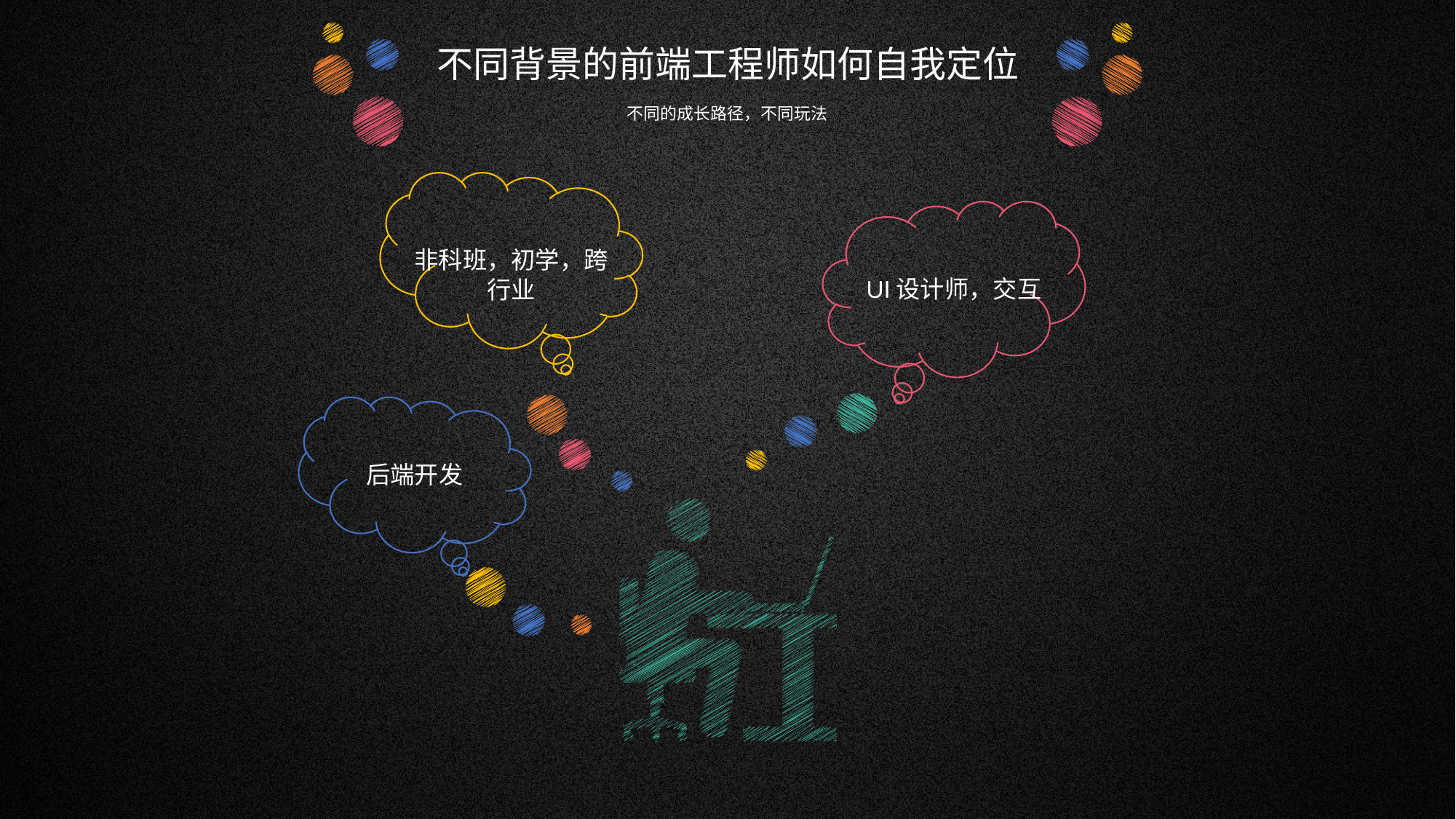

不同背景的前端工程师如何自我定位
不同的成长路径，不同玩法

e7d195523061f1c07797a755f80b33936a4bdb71a1e2e9b3B62BFFCC95B79A52B69A880DC502B9E829A24DBA5CC298944ED7C125A3C86A656AA7F644DB8944AD014E04A9878B8132B29416743944FF5DF7B305328D74A606473A2245CF56CC8645AB564CB57661BDFEEB7A97C9C70052F858D888A9303BD944E31C4FEC3188E7FD6EC68044F9A740
非科班，初学，跨行业
UI设计师，交互

后端开发